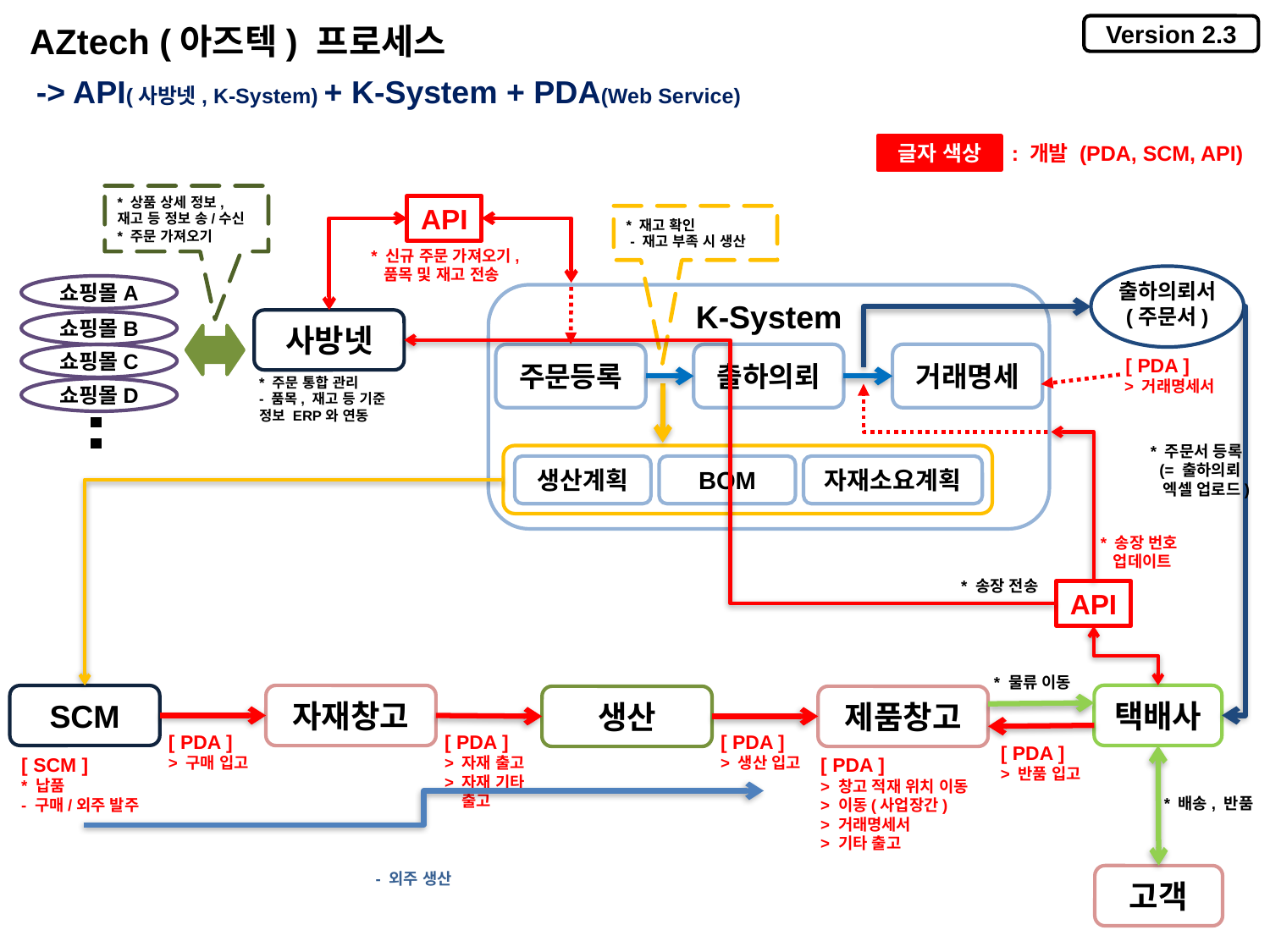

AZtech (아즈텍) 프로세스
Version 2.3
 -> API(사방넷, K-System) + K-System + PDA(Web Service)
글자 색상
: 개발 (PDA, SCM, API)
* 상품 상세 정보,
재고 등 정보 송/수신
* 주문 가져오기
API
* 재고 확인
 - 재고 부족 시 생산
* 신규 주문 가져오기,
  품목 및 재고 전송
출하의뢰서
(주문서)
쇼핑몰A
ㅡ
K-System
 l
 l
사방넷
쇼핑몰B

출하의뢰
거래명세
주문등록
쇼핑몰C
 [ PDA ]
 > 거래명세서
-
-
* 주문 통합 관리
- 품목, 재고 등 기준 정보 ERP와 연동
쇼핑몰D
* 주문서 등록
  (= 출하의뢰
  엑셀 업로드)

생산계획
BOM
자재소요계획
* 송장 번호
  업데이트
RPA 추가 필요
* 송장 전송
API
* 물류 이동
택배사
자재창고
SCM
생산
제품창고
[ PDA ]
> 생산 입고
[ PDA ]
> 구매 입고
[ PDA ]
> 자재 출고
> 자재 기타
   출고
[ PDA ]
> 반품 입고
[ SCM ]
* 납품
- 구매/외주 발주
[ PDA ]
> 창고 적재 위치 이동
> 이동(사업장간)
> 거래명세서
> 기타 출고
* 배송, 반품
고객
- 외주 생산